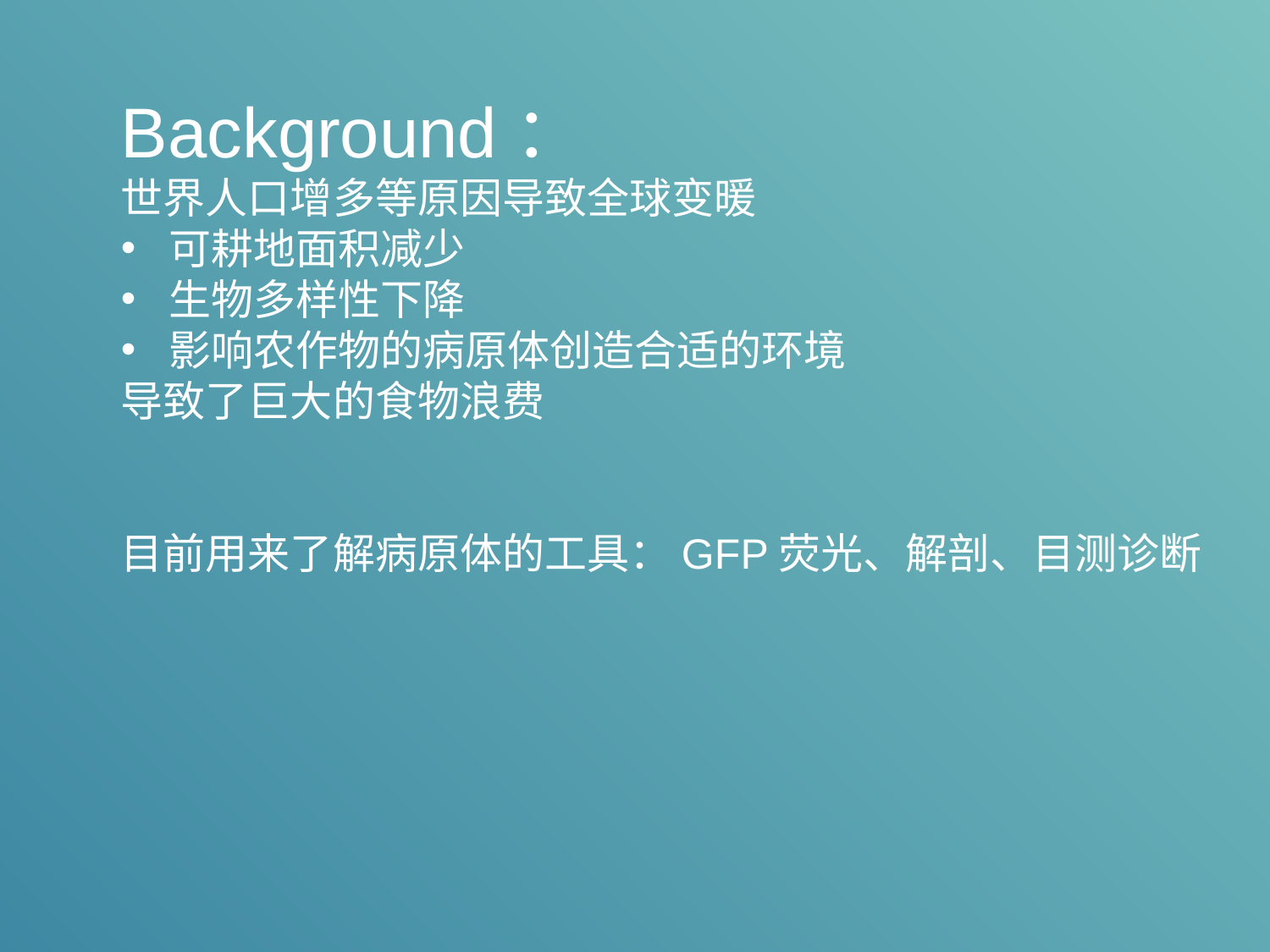

Background：
世界人口增多等原因导致全球变暖
可耕地面积减少
生物多样性下降
影响农作物的病原体创造合适的环境
导致了巨大的食物浪费

目前用来了解病原体的工具：GFP荧光、解剖、目测诊断